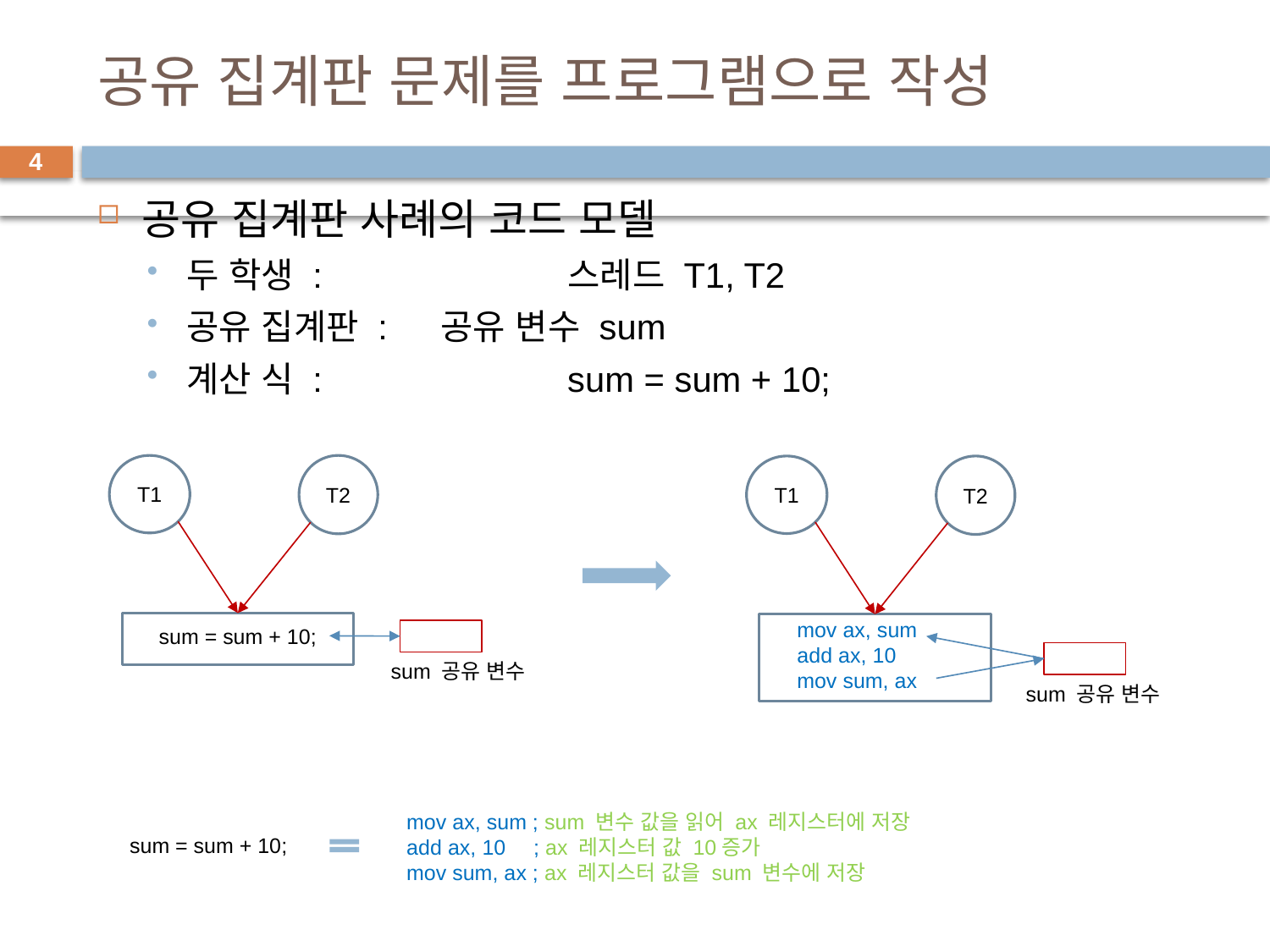

# 공유 집계판 문제를 프로그램으로 작성
4
공유 집계판 사례의 코드 모델
두 학생 : 		스레드 T1, T2
공유 집계판 : 	공유 변수 sum
계산 식 : 		sum = sum + 10;
T1
T2
T1
T2

mov ax, sum
add ax, 10
mov sum, ax

sum = sum + 10;

sum 공유 변수
sum 공유 변수
mov ax, sum ; sum 변수 값을 읽어 ax 레지스터에 저장
add ax, 10	; ax 레지스터 값 10증가
mov sum, ax ; ax 레지스터 값을 sum 변수에 저장
sum = sum + 10;